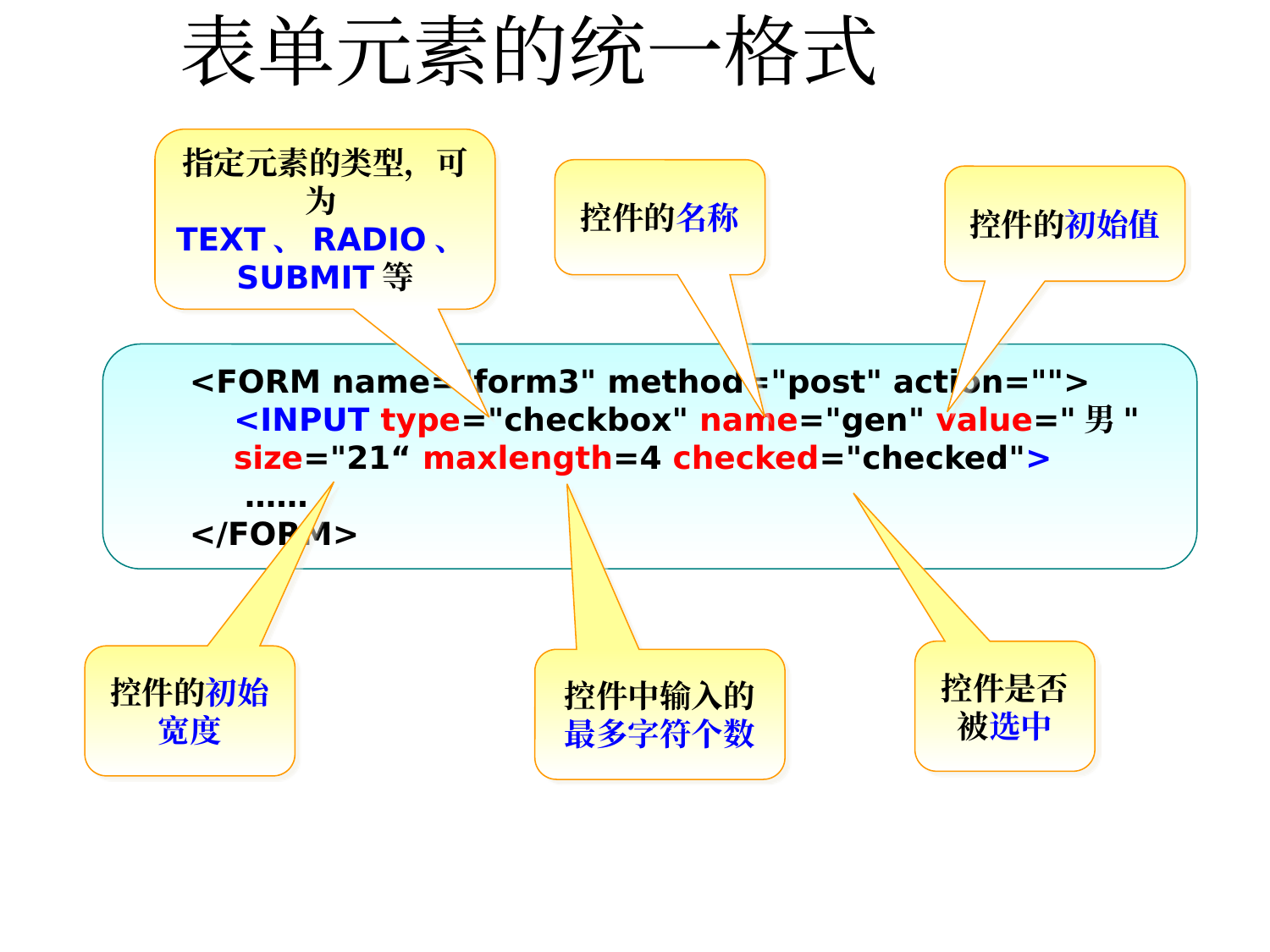

# 表单元素的统一格式
指定元素的类型，可为TEXT、RADIO、SUBMIT等
控件的名称
控件的初始值
<FORM name="form3" method="post" action="">
    <INPUT type="checkbox" name="gen" value="男"
    size="21“ maxlength=4 checked="checked">
     ……
</FORM>
控件是否被选中
控件的初始宽度
控件中输入的最多字符个数